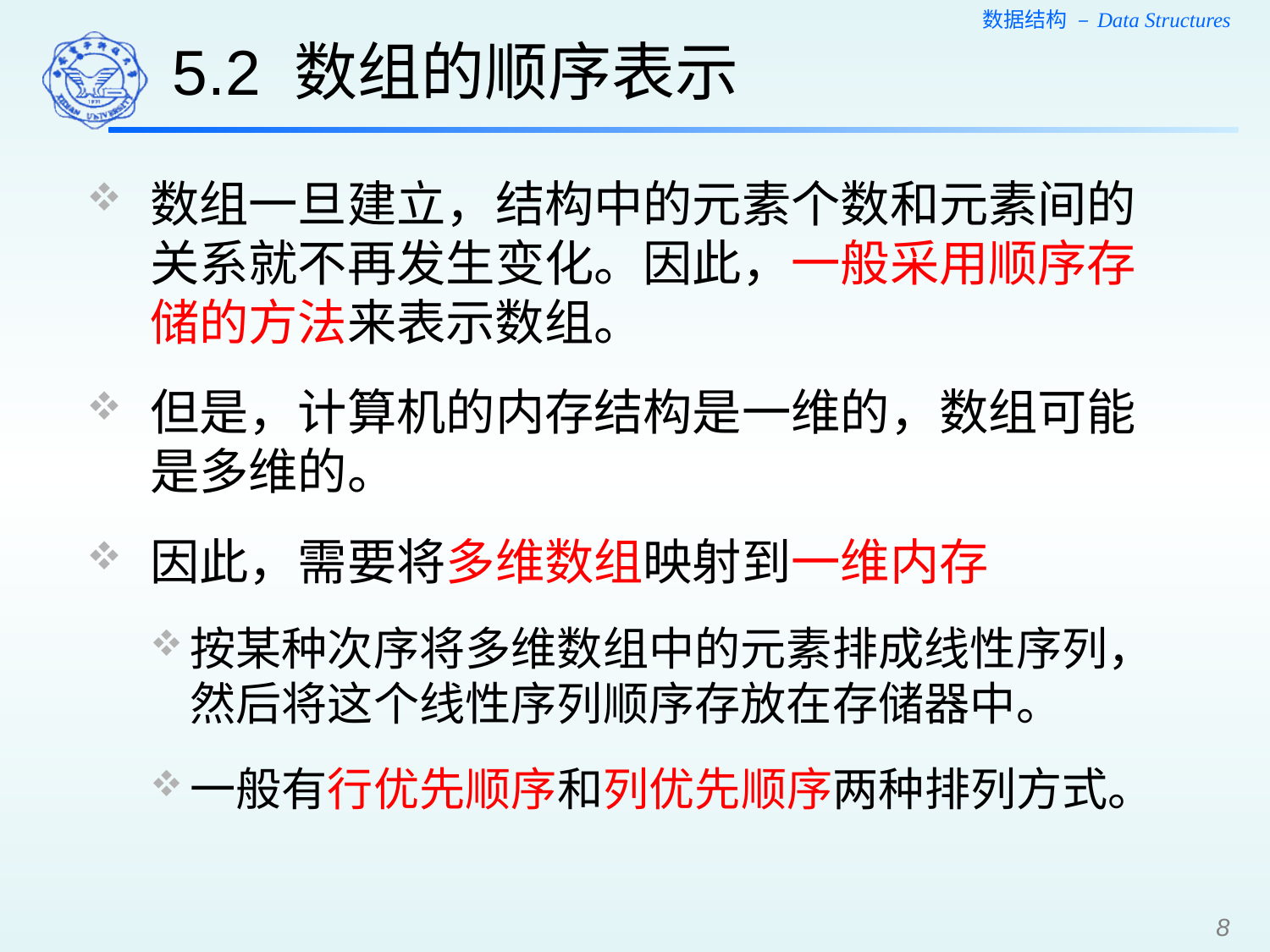

5.2 数组的顺序表示
数组一旦建立，结构中的元素个数和元素间的关系就不再发生变化。因此，一般采用顺序存储的方法来表示数组。
但是，计算机的内存结构是一维的，数组可能是多维的。
因此，需要将多维数组映射到一维内存
按某种次序将多维数组中的元素排成线性序列，然后将这个线性序列顺序存放在存储器中。
一般有行优先顺序和列优先顺序两种排列方式。
8